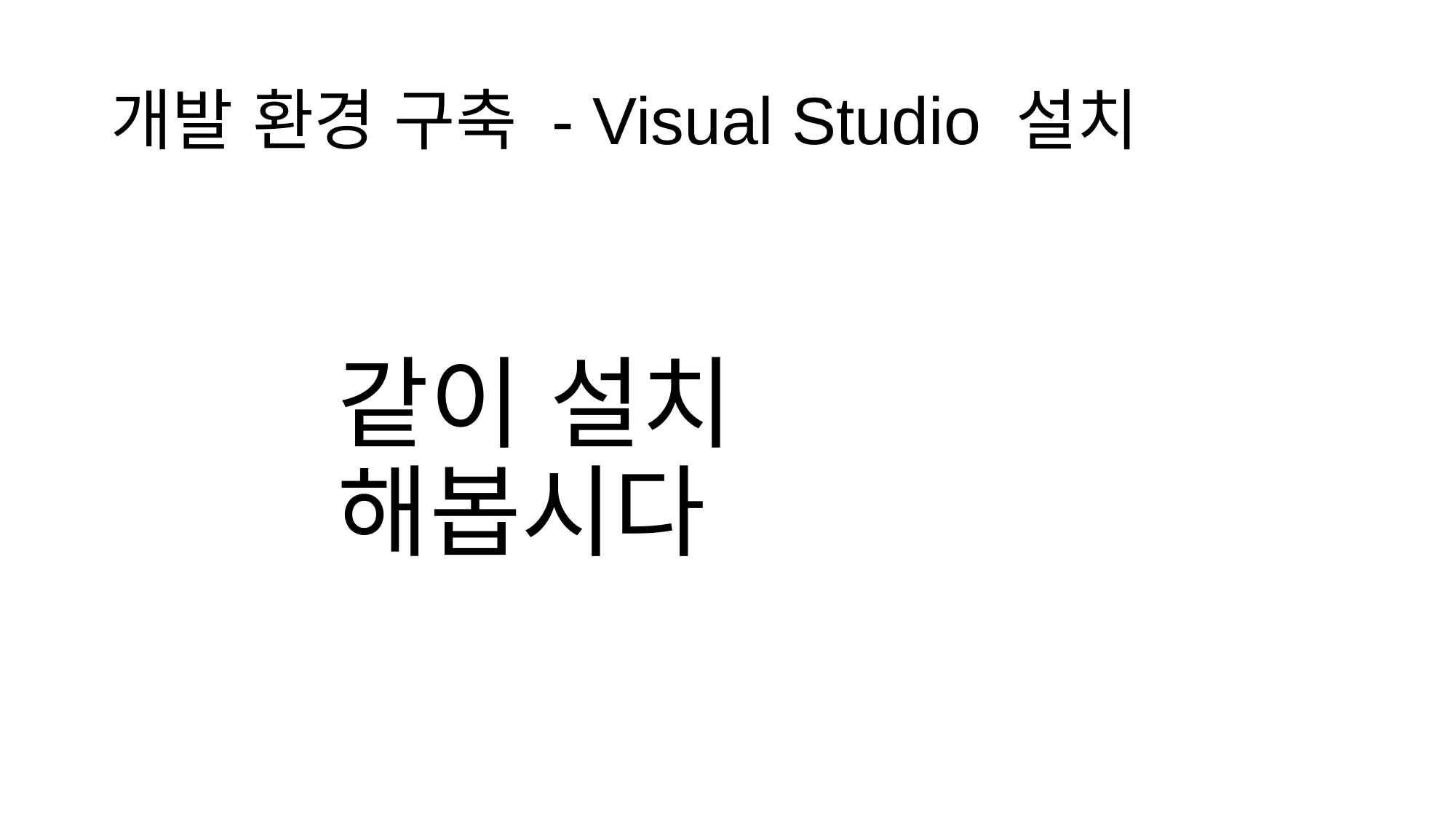

# 개발 환경 구축 - Visual Studio 설치
같이 설치 해봅시다